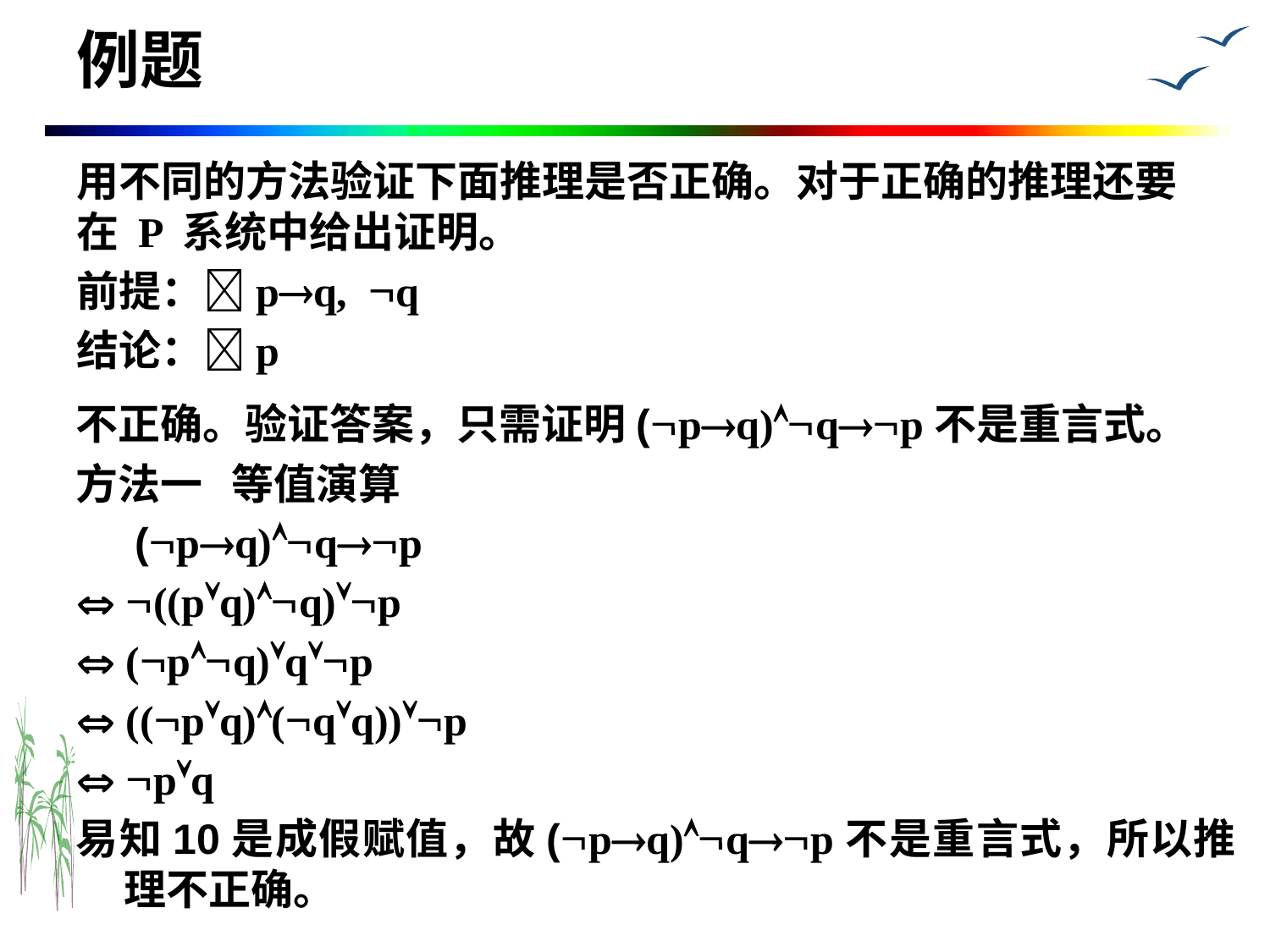

# 例题
用不同的方法验证下面推理是否正确。对于正确的推理还要在 P 系统中给出证明。
前提：¬p→q,  ¬q
结论：¬p
不正确。验证答案，只需证明(¬p→q)∧¬q→¬p不是重言式。
方法一   等值演算
     (¬p→q)∧¬q→¬p
⇔ ¬((p∨q)∧¬q)∨¬p
⇔ (¬p∧¬q)∨q∨¬p
⇔ ((¬p∨q)∧(¬q∨q))∨¬p
⇔ ¬p∨q
易知10是成假赋值，故(¬p→q)∧¬q→¬p不是重言式，所以推理不正确。